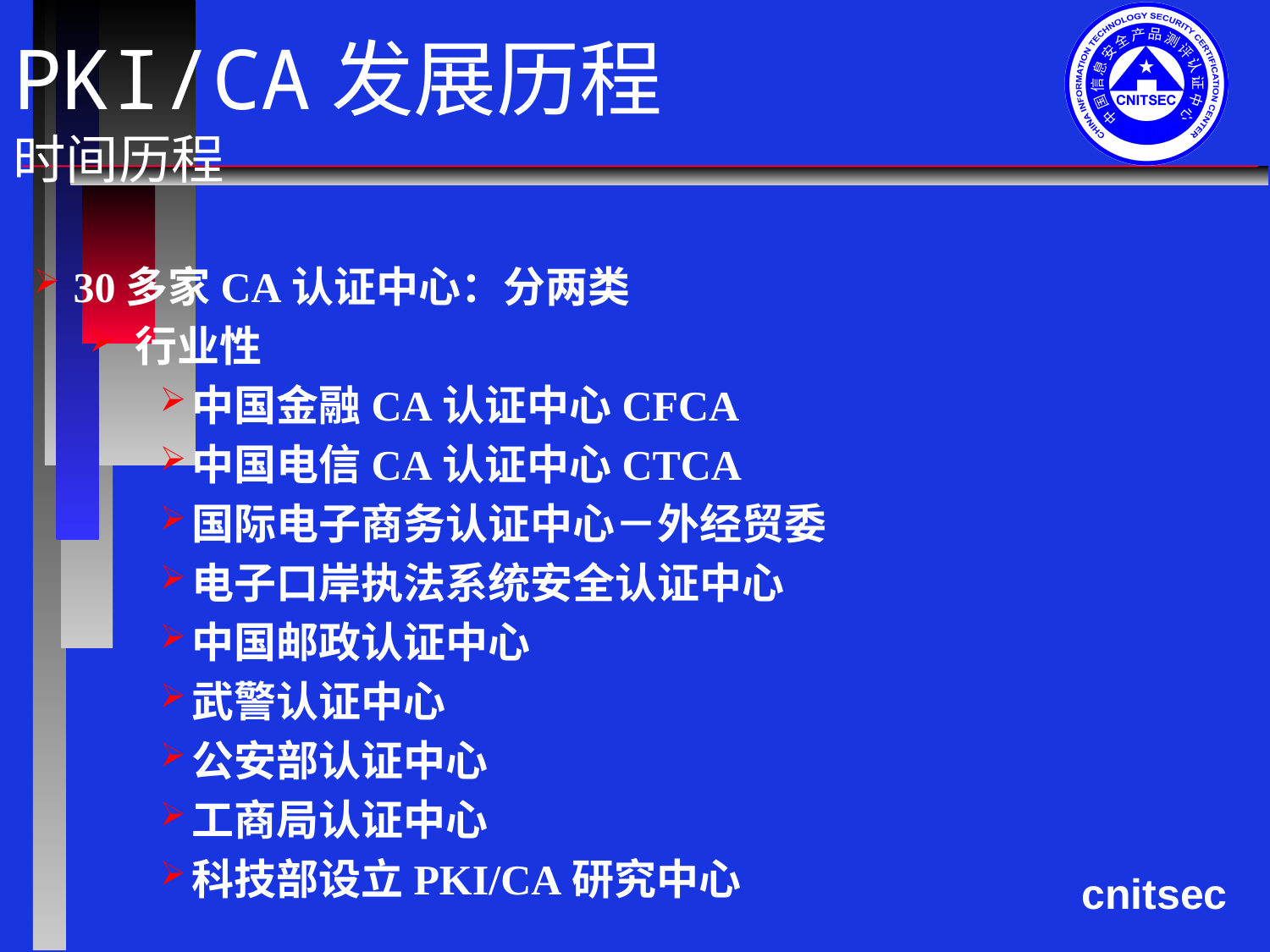

# PKI/CA发展历程 时间历程
30多家CA认证中心：分两类
行业性
中国金融CA认证中心CFCA
中国电信CA认证中心CTCA
国际电子商务认证中心－外经贸委
电子口岸执法系统安全认证中心
中国邮政认证中心
武警认证中心
公安部认证中心
工商局认证中心
科技部设立PKI/CA研究中心